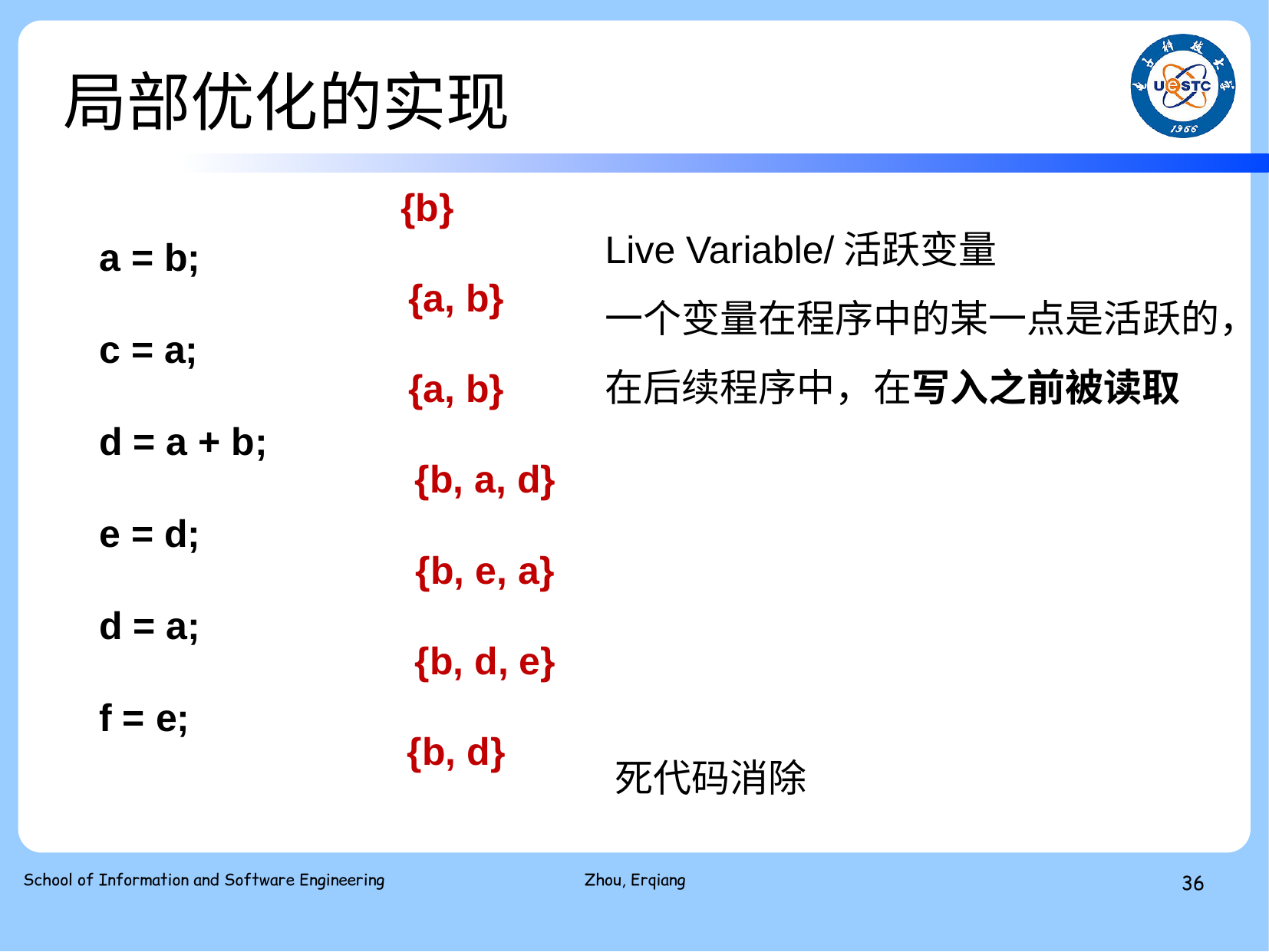

# 局部优化的实现
a = b;
c = a;
d = a + b;
e = d;
d = a;
f = e;
{b}
Live Variable/活跃变量
一个变量在程序中的某一点是活跃的，在后续程序中，在写入之前被读取
{a, b}
{a, b}
{b, a, d}
{b, e, a}
{b, d, e}
{b, d}
死代码消除
 School of Information and Software Engineering
Zhou, Erqiang
36